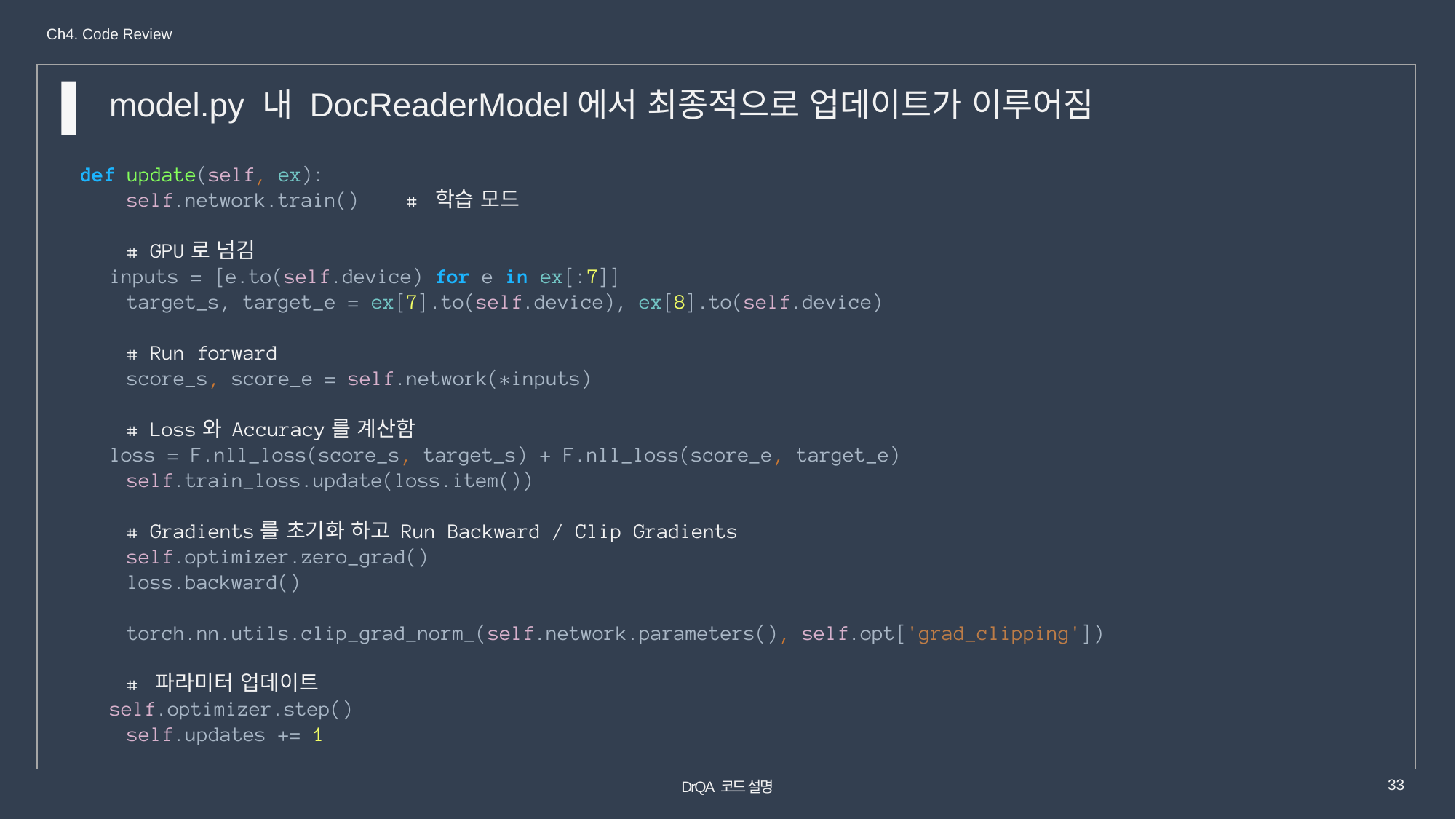

Ch4. Code Review
model.py 내 DocReaderModel에서 최종적으로 업데이트가 이루어짐
def update(self, ex):
    self.network.train()    # 학습 모드
    # GPU로 넘김
    inputs = [e.to(self.device) for e in ex[:7]]
    target_s, target_e = ex[7].to(self.device), ex[8].to(self.device)
    # Run forward
    score_s, score_e = self.network(*inputs)
    # Loss와 Accuracy를 계산함
    loss = F.nll_loss(score_s, target_s) + F.nll_loss(score_e, target_e)
    self.train_loss.update(loss.item())
    # Gradients를 초기화 하고 Run Backward / Clip Gradients
    self.optimizer.zero_grad()
    loss.backward()
    torch.nn.utils.clip_grad_norm_(self.network.parameters(), self.opt['grad_clipping'])
    # 파라미터 업데이트
    self.optimizer.step()
    self.updates += 1
33